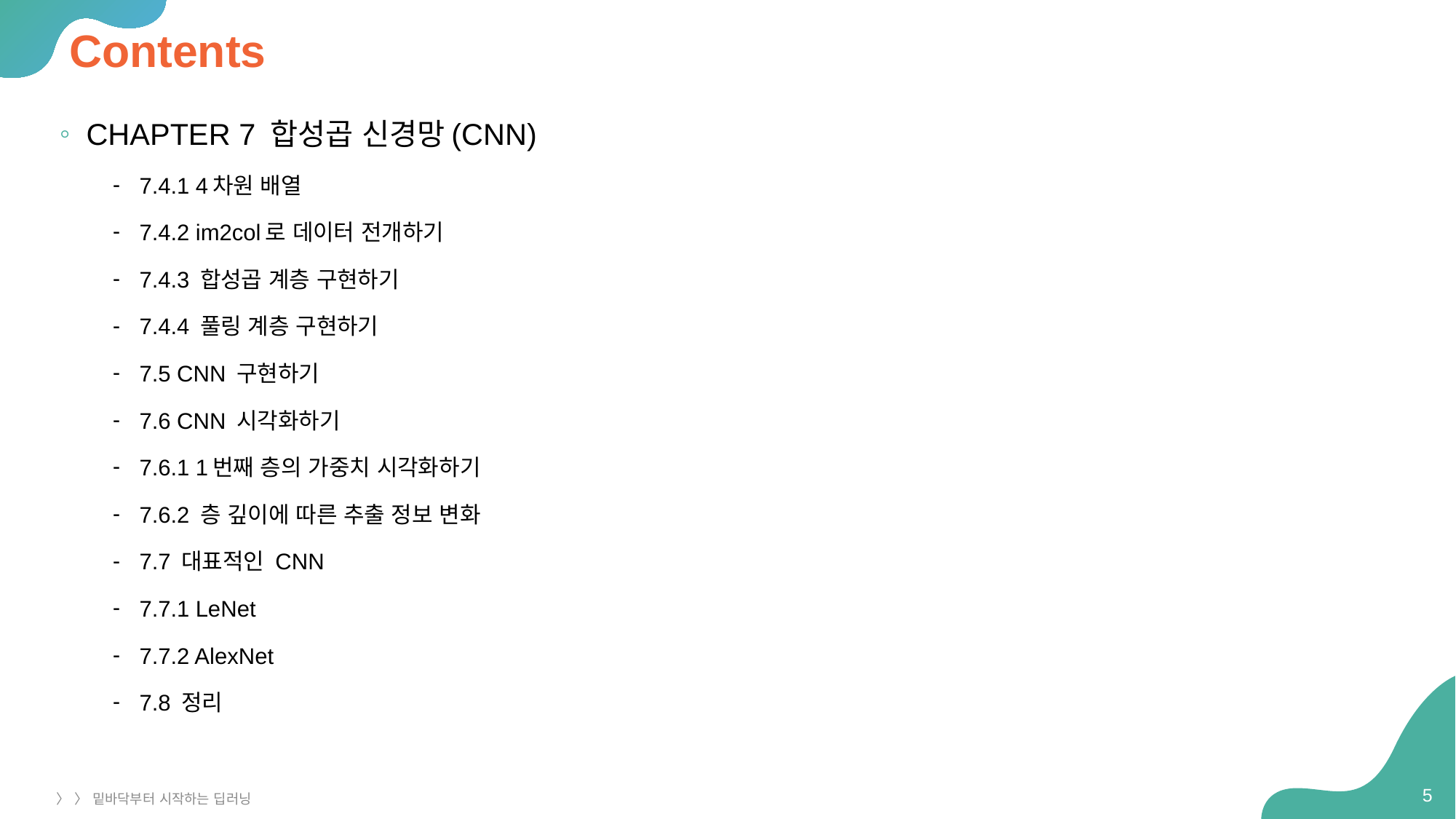

# Contents
CHAPTER 7 합성곱 신경망(CNN)
7.4.1 4차원 배열
7.4.2 im2col로 데이터 전개하기
7.4.3 합성곱 계층 구현하기
7.4.4 풀링 계층 구현하기
7.5 CNN 구현하기
7.6 CNN 시각화하기
7.6.1 1번째 층의 가중치 시각화하기
7.6.2 층 깊이에 따른 추출 정보 변화
7.7 대표적인 CNN
7.7.1 LeNet
7.7.2 AlexNet
7.8 정리

5
〉 〉 밑바닥부터 시작하는 딥러닝